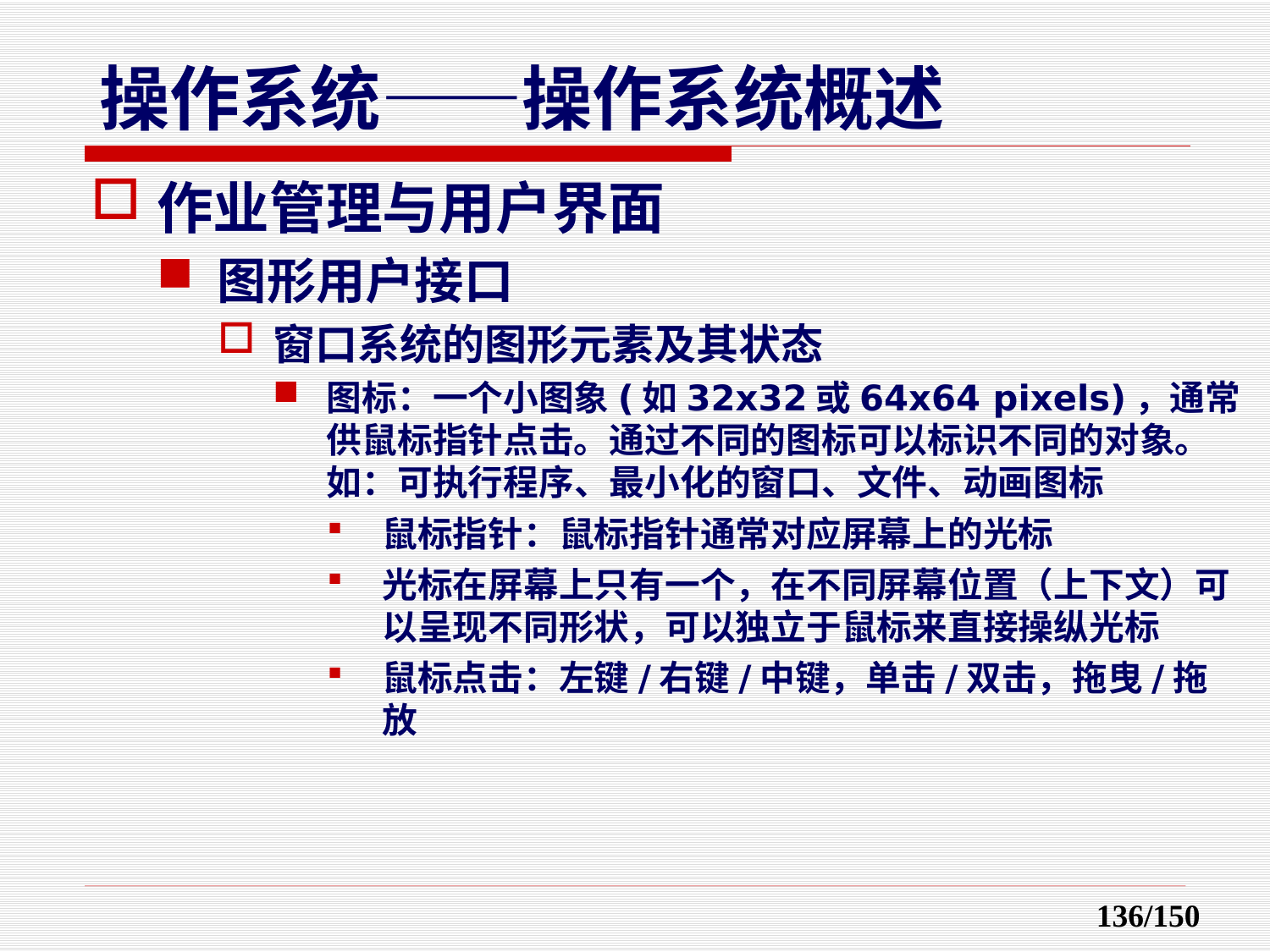

作业管理与用户界面
图形用户接口
窗口系统的图形元素及其状态
图标：一个小图象(如32x32或64x64 pixels)，通常供鼠标指针点击。通过不同的图标可以标识不同的对象。如：可执行程序、最小化的窗口、文件、动画图标
鼠标指针：鼠标指针通常对应屏幕上的光标
光标在屏幕上只有一个，在不同屏幕位置（上下文）可以呈现不同形状，可以独立于鼠标来直接操纵光标
鼠标点击：左键/右键/中键，单击/双击，拖曳/拖放